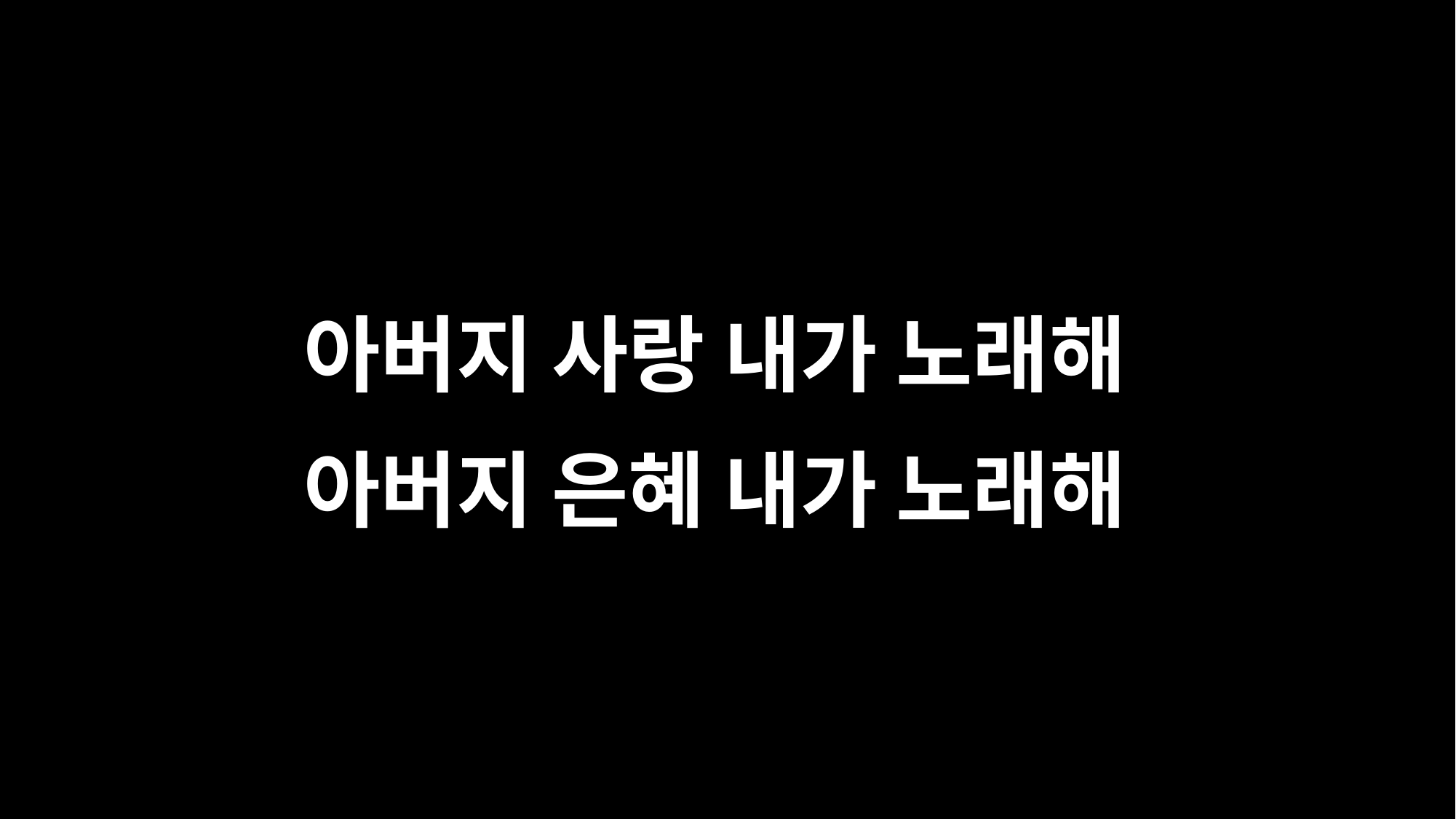

아버지 사랑 내가 노래해
아버지 은혜 내가 노래해